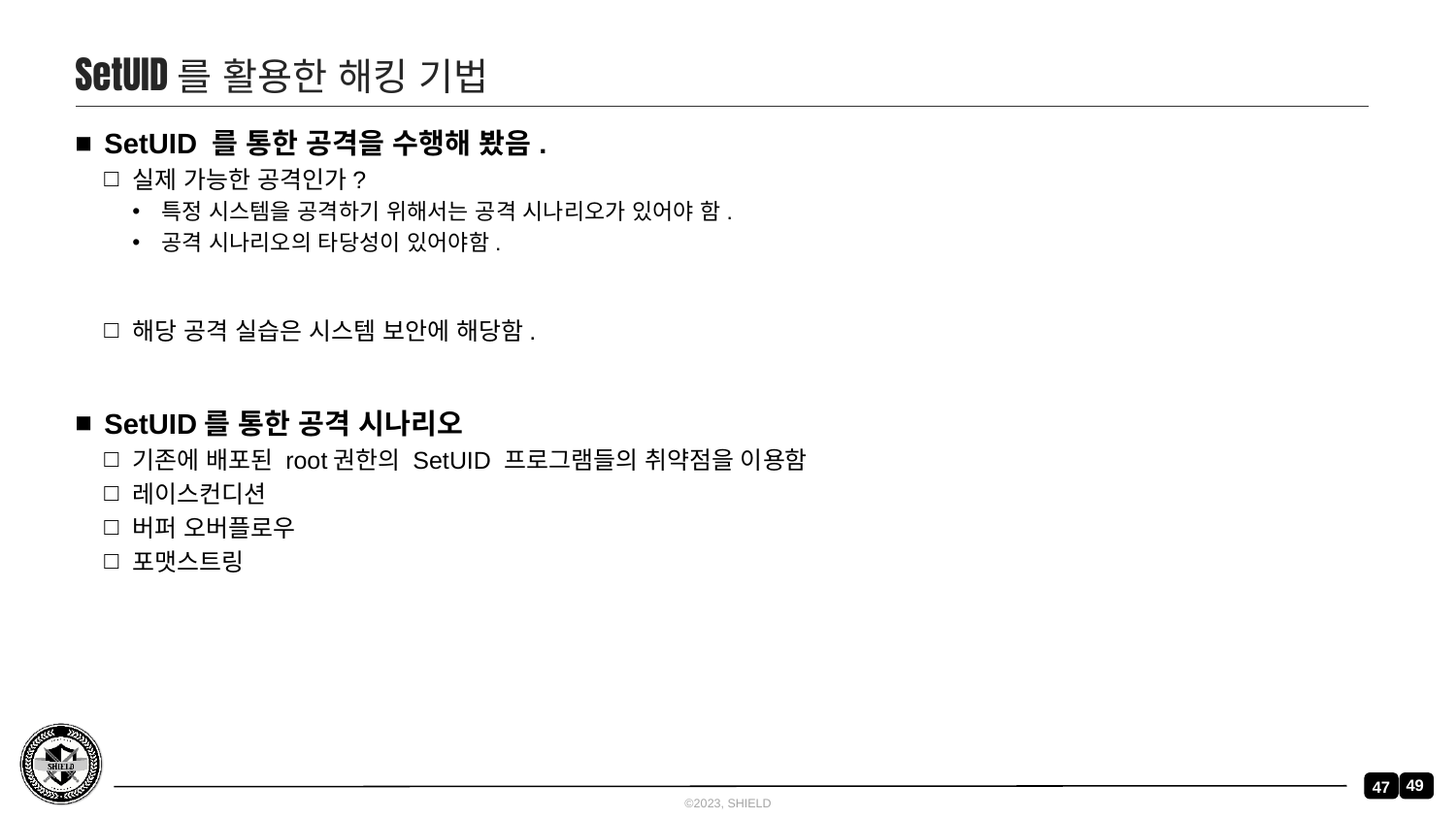

# SetUID를 활용한 해킹 기법
SetUID 를 통한 공격을 수행해 봤음.
실제 가능한 공격인가?
특정 시스템을 공격하기 위해서는 공격 시나리오가 있어야 함.
공격 시나리오의 타당성이 있어야함.

해당 공격 실습은 시스템 보안에 해당함.

SetUID를 통한 공격 시나리오
기존에 배포된 root권한의 SetUID 프로그램들의 취약점을 이용함
레이스컨디션
버퍼 오버플로우
포맷스트링